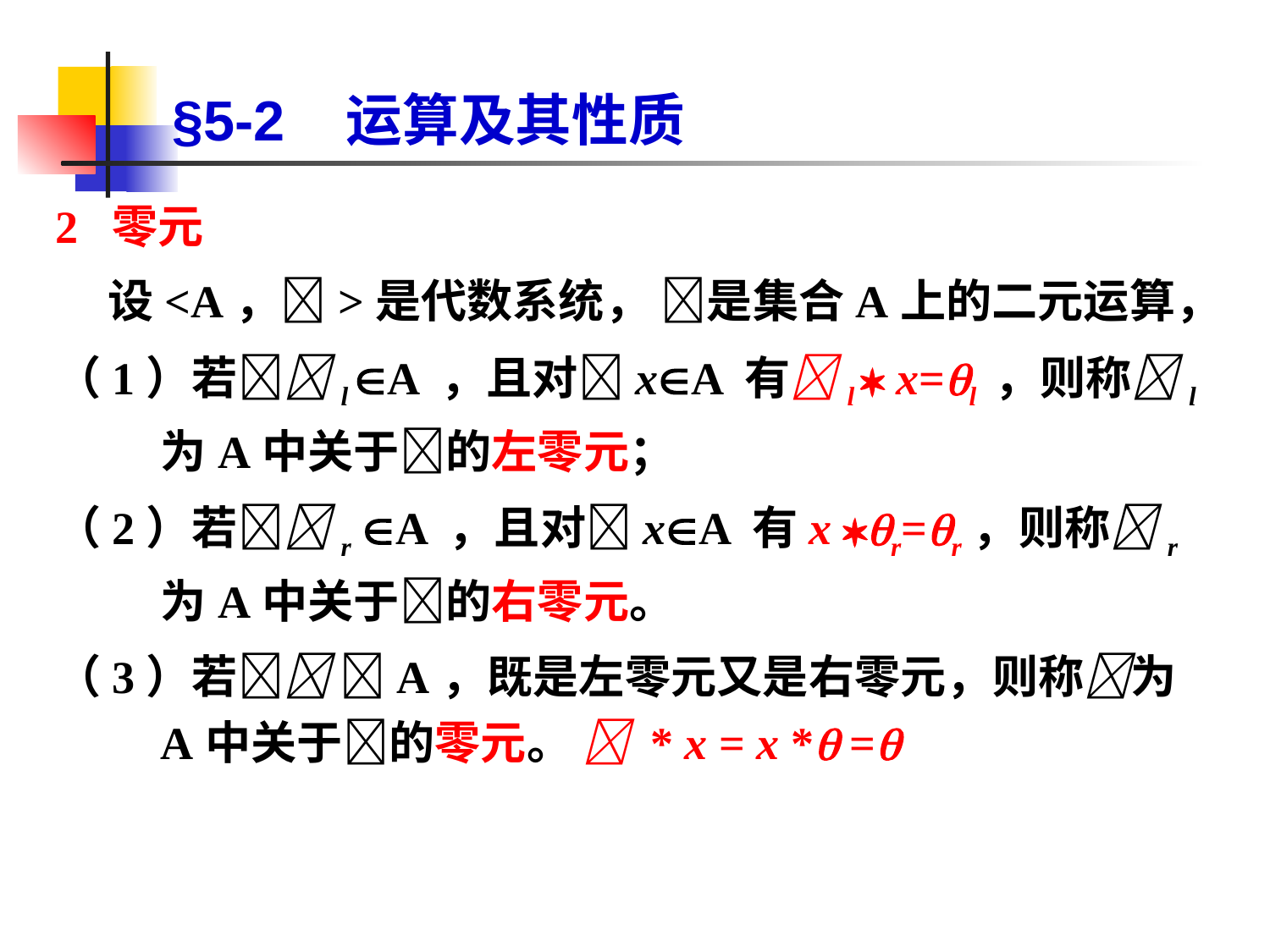

# §5-2   运算及其性质
2  零元
    设<A，∗>是代数系统， ∗是集合A上的二元运算，
（1）若∃θl ∈A ，且对∀x∈A 有θl ∗ x=θl ，则称θl为A中关于∗的左零元；
（2）若∃θr ∈A ，且对∀x∈A 有x ∗θr=θr，则称θr为A中关于∗的右零元。
（3）若∃θ ∈A，既是左零元又是右零元，则称θ为A中关于∗的零元。 θ * x = x *θ =θ

25